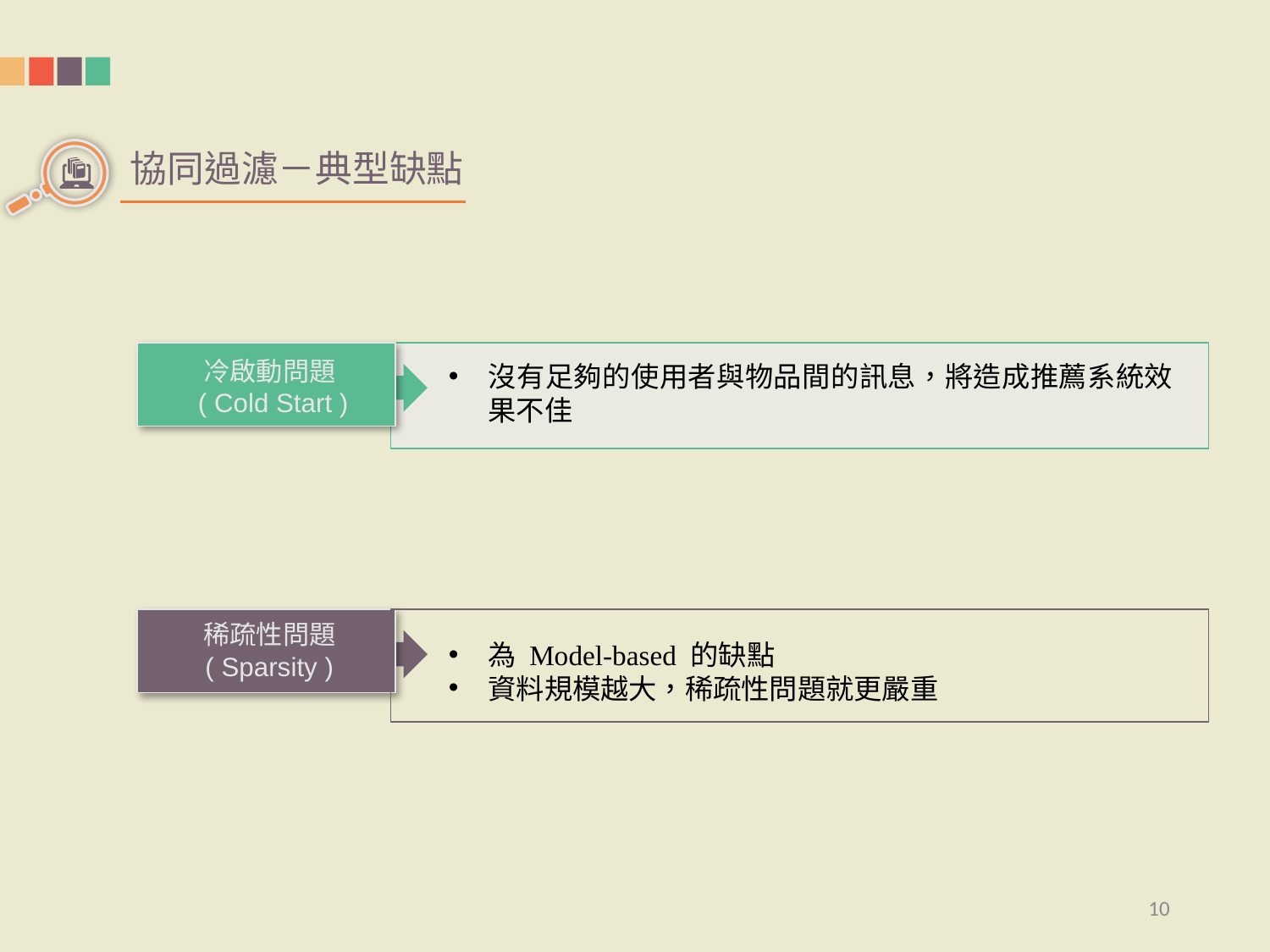

協同過濾－典型缺點

冷啟動問題
 ( Cold Start )

沒有足夠的使用者與物品間的訊息，將造成推薦系統效果不佳

稀疏性問題 ( Sparsity )

為 Model-based 的缺點
資料規模越大，稀疏性問題就更嚴重
10